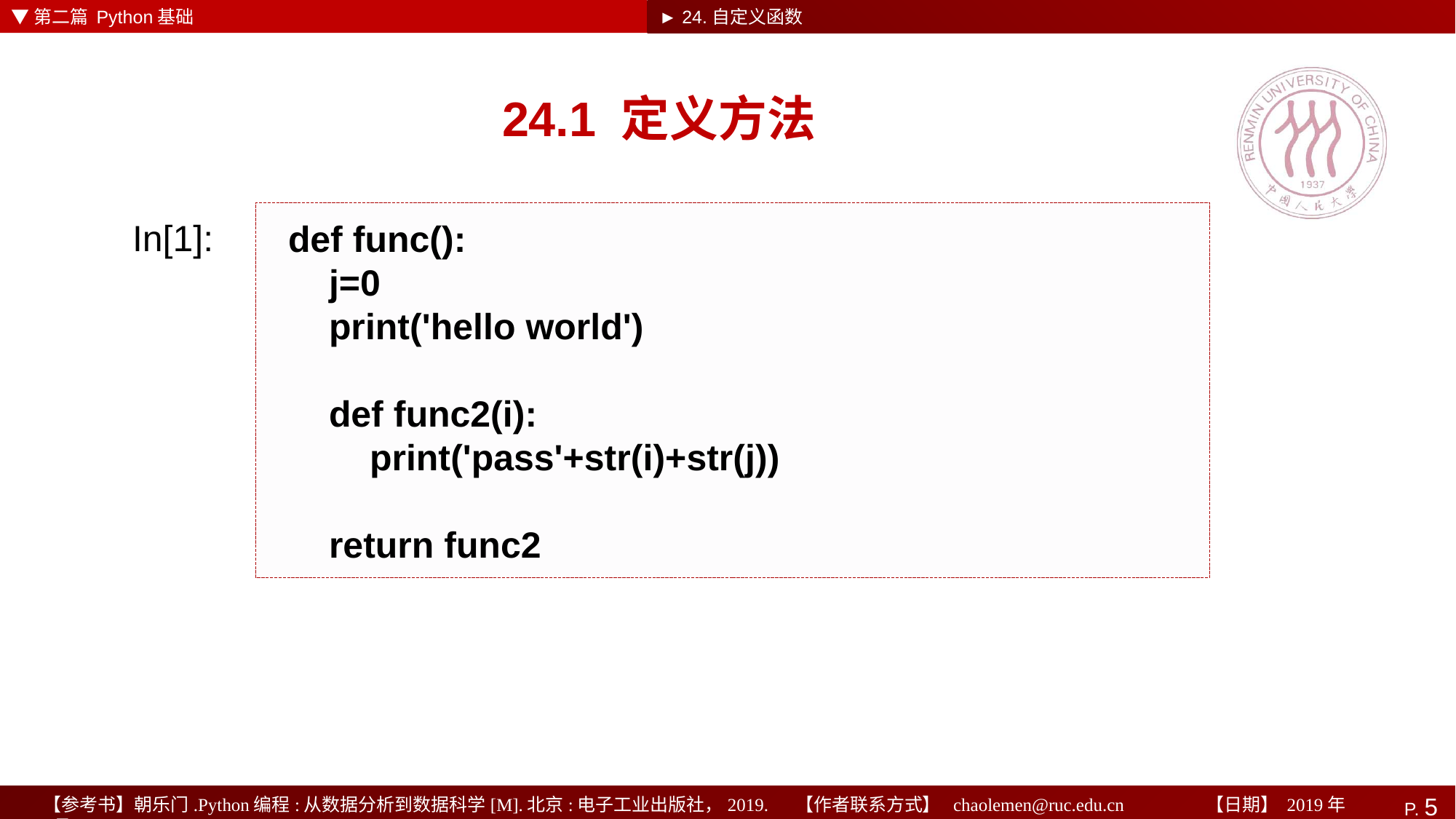

▼第二篇 Python基础
► 24.自定义函数
# 24.1 定义方法
def func():
    j=0
    print('hello world')

    def func2(i):
        print('pass'+str(i)+str(j))

    return func2
In[1]: